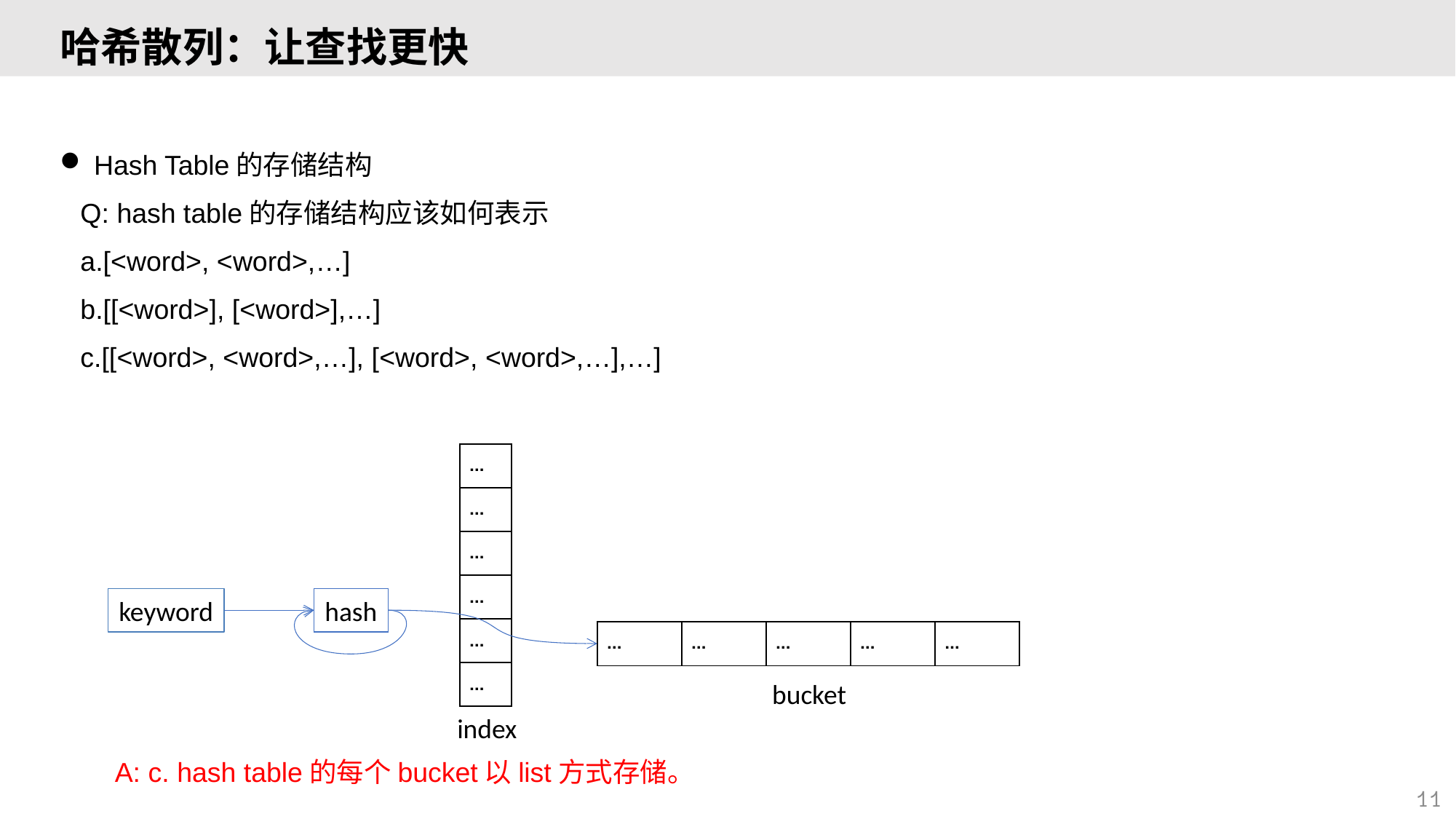

# 哈希散列：让查找更快

Hash Table的存储结构
Q: hash table的存储结构应该如何表示
[<word>, <word>,…]
[[<word>], [<word>],…]
[[<word>, <word>,…], [<word>, <word>,…],…]

| … |
| --- |
| … |
| … |
| … |
| … |
| … |
keyword
hash
| … | … | … | … | … |
| --- | --- | --- | --- | --- |
bucket
index
A: c. hash table的每个bucket以list方式存储。
11